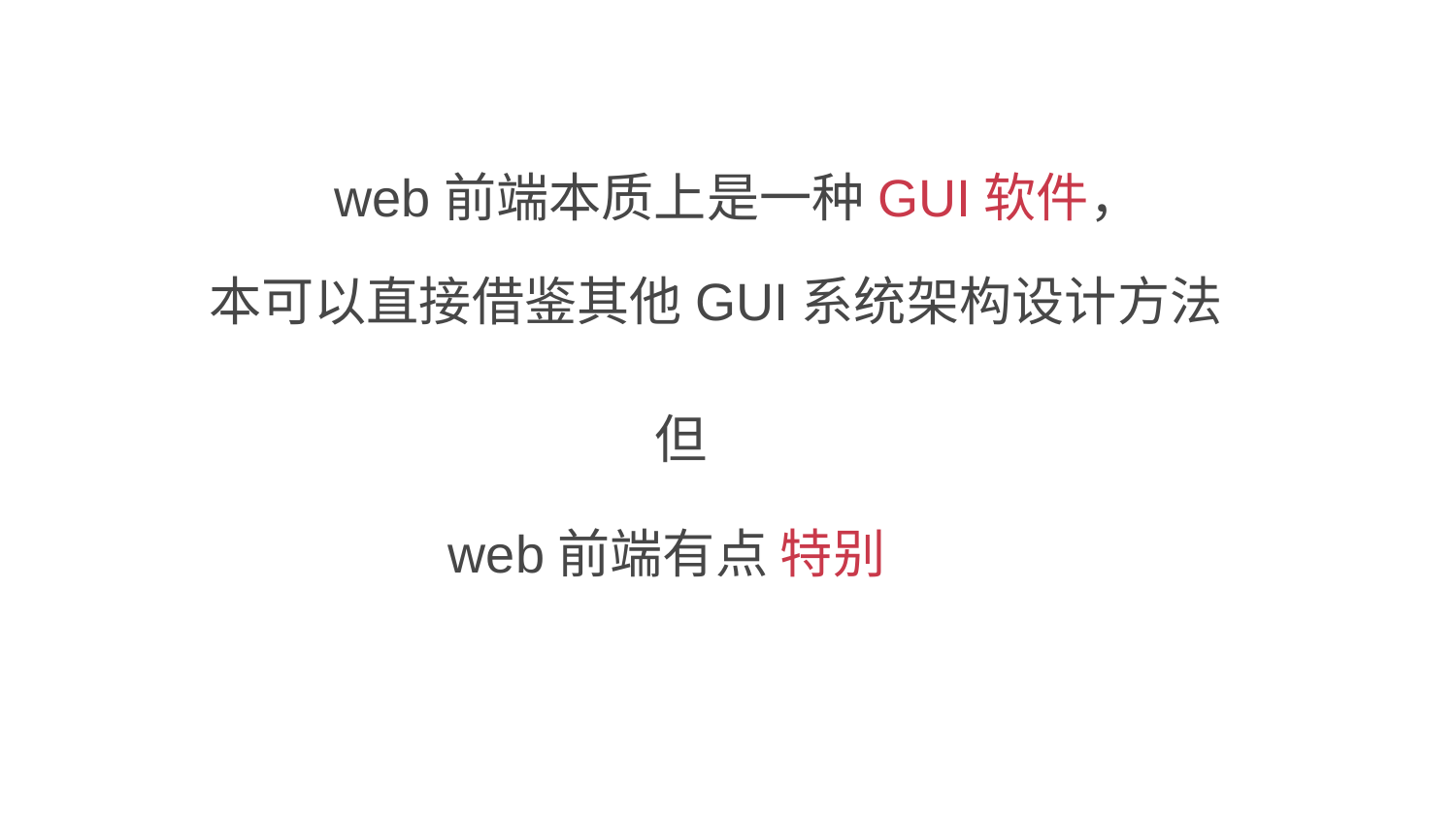

web前端本质上是一种GUI软件，
本可以直接借鉴其他GUI系统架构设计方法
但
web前端有点 特别